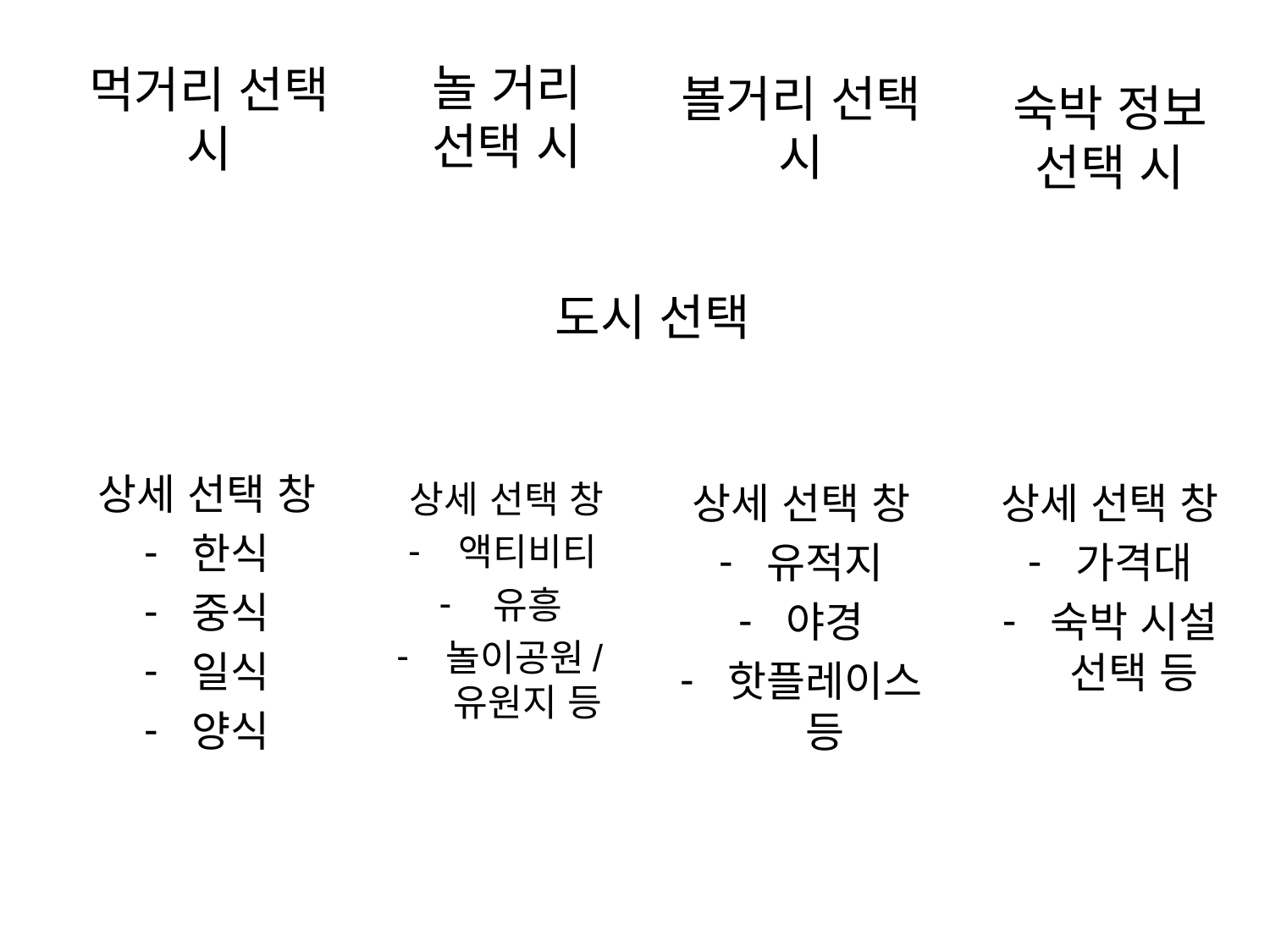

놀 거리 선택 시
# 먹거리 선택 시
볼거리 선택 시
숙박 정보 선택 시
도시 선택
상세 선택 창
한식
중식
일식
양식
상세 선택 창
액티비티
유흥
놀이공원/유원지 등
상세 선택 창
유적지
야경
핫플레이스 등
상세 선택 창
가격대
숙박 시설 선택 등